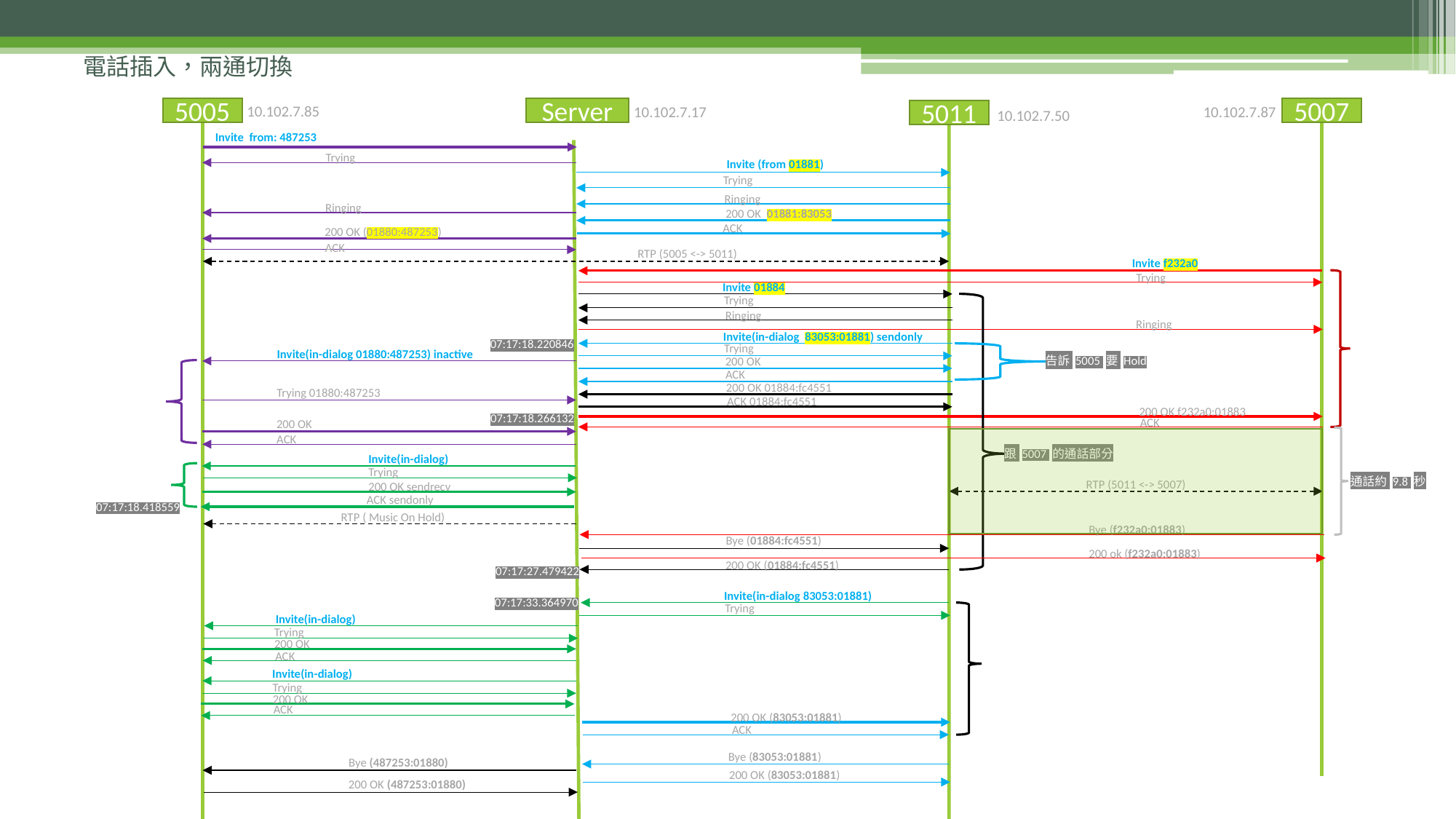

# 電話插入，兩通切換
10.102.7.85
10.102.7.17
10.102.7.87
Server
5007
5005
10.102.7.50
5011
Invite  from: 487253
Trying
Invite (from 01881)
Trying
Ringing
Ringing
200 OK  01881:83053
ACK
200 OK (01880:487253)
ACK
RTP (5005 <-> 5011)
Invite f232a0
Trying

Invite 01884
Trying

Ringing
Ringing
Invite(in-dialog  83053:01881) sendonly
07:17:18.220846
Trying
Invite(in-dialog 01880:487253) inactive

告訴 5005 要 Hold
200 OK

ACK
200 OK 01884:fc4551
Trying 01880:487253
ACK 01884:fc4551

200 OK f232a0:01883
07:17:18.266132
ACK
200 OK
ACK

跟 5007 的通話部分
Invite(in-dialog)
Trying

通話約 9.8 秒
RTP (5011 <-> 5007)
200 OK sendrecv
ACK sendonly
07:17:18.418559
RTP ( Music On Hold)
Bye (f232a0:01883)
Bye (01884:fc4551)
200 ok (f232a0:01883)
200 OK (01884:fc4551)
07:17:27.479422
Invite(in-dialog 83053:01881)
07:17:33.364970
Trying

Invite(in-dialog)
Trying
200 OK
ACK
Invite(in-dialog)
Trying
200 OK
ACK
200 OK (83053:01881)
ACK
Bye (83053:01881)
Bye (487253:01880)
200 OK (83053:01881)
200 OK (487253:01880)